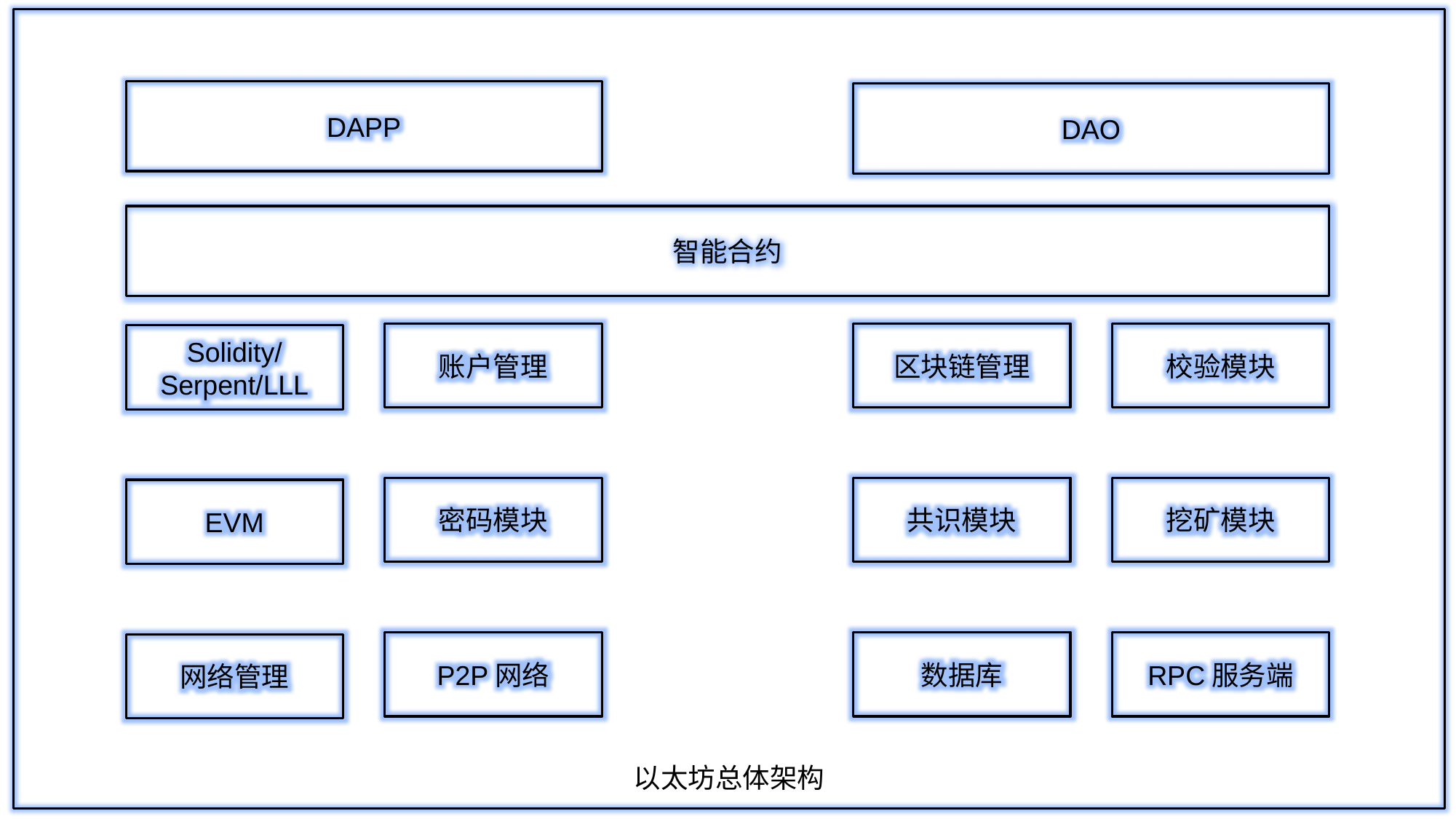

DAPP
DAO
智能合约
账户管理
区块链管理
校验模块
Solidity/Serpent/LLL
密码模块
共识模块
挖矿模块
EVM
P2P网络
数据库
RPC服务端
网络管理
以太坊总体架构